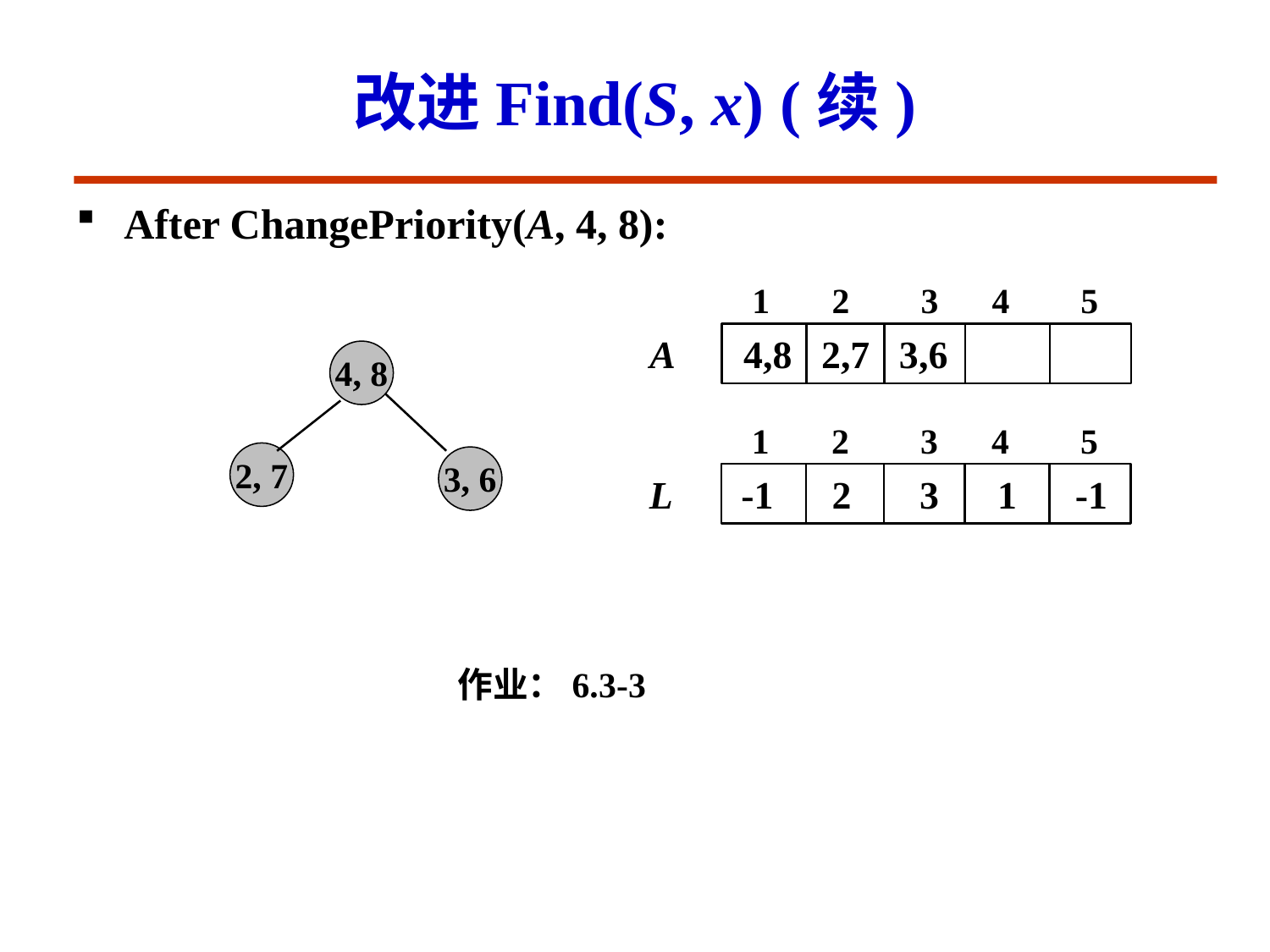

# 改进Find(S, x) (续)
After ChangePriority(A, 4, 8):

  1       2        3      4        5
A       4,8   2,7   3,6

4, 8
  1       2        3      4        5

2, 7

3, 6
L       -1      2       3      1      -1

作业：6.3-3